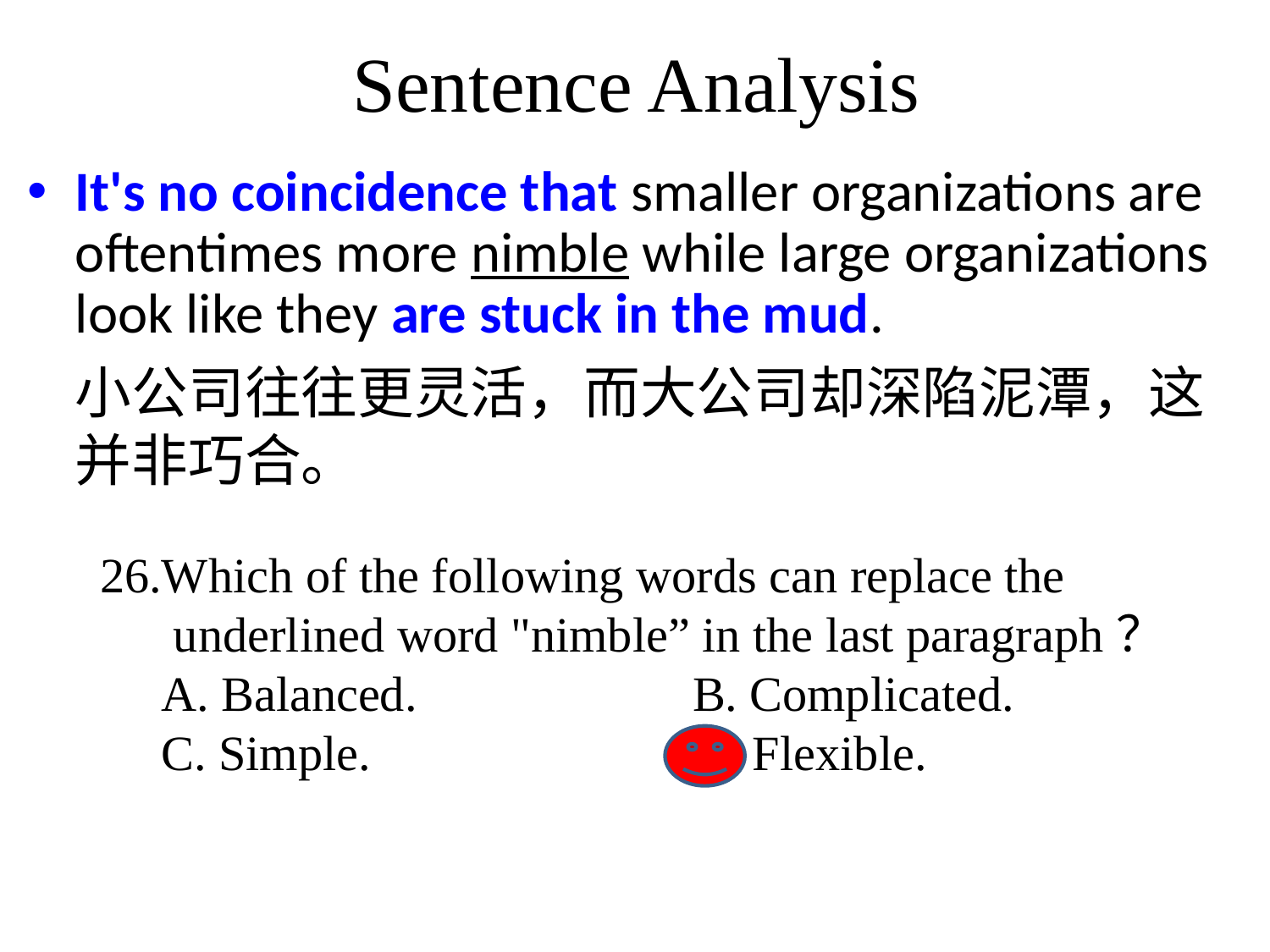

# Sentence Analysis
It's no coincidence that smaller organizations are oftentimes more nimble while large organizations look like they are stuck in the mud.
	小公司往往更灵活，而大公司却深陷泥潭，这并非巧合。
26.Which of the following words can replace the
      underlined word "nimble” in the last paragraph？
     A. Balanced.			B. Complicated.
     C. Simple.			D. Flexible.